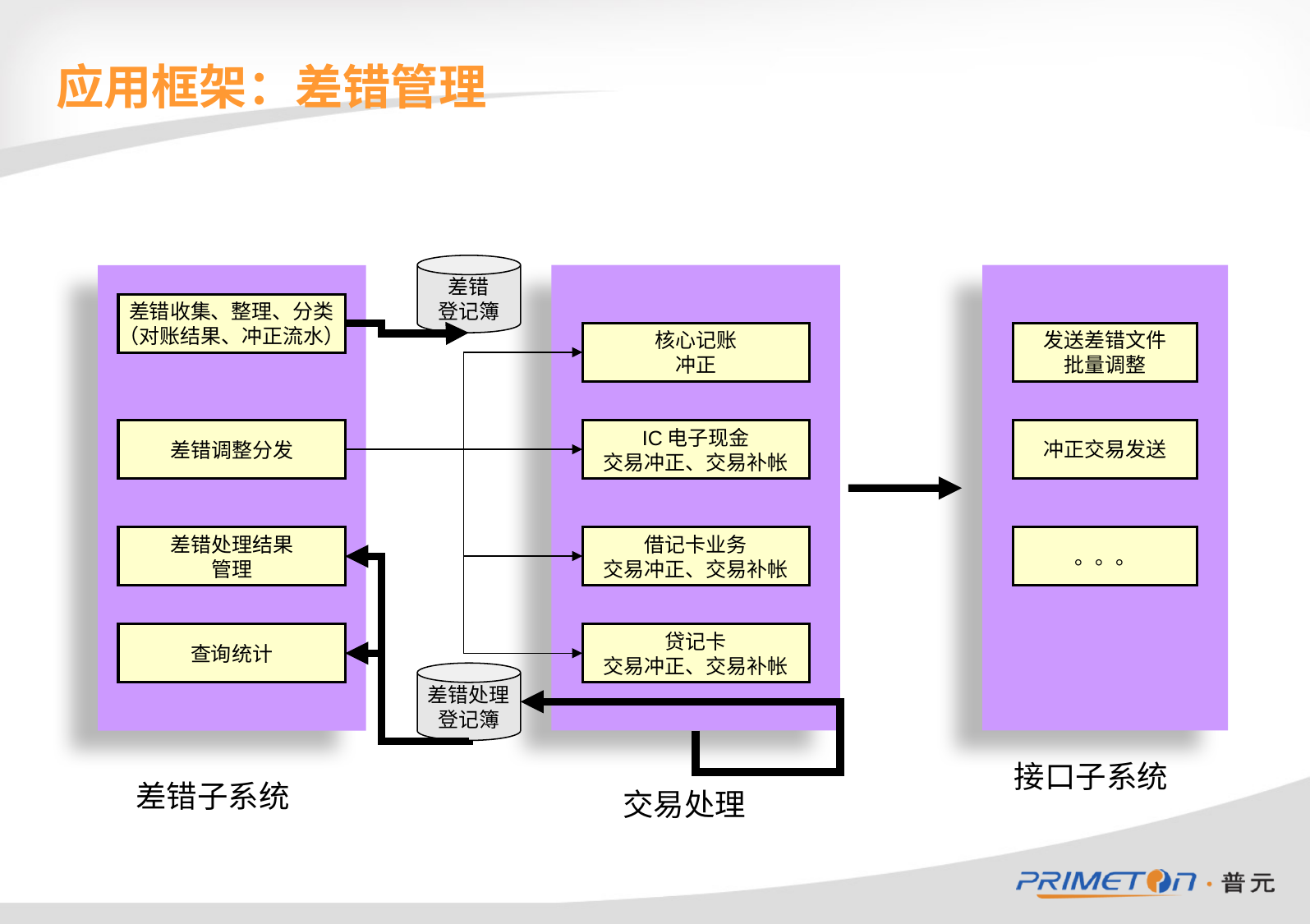

# 应用框架：差错管理
差错
登记簿

差错收集、整理、分类
（对账结果、冲正流水）
核心记账
冲正
发送差错文件
批量调整
冲正交易发送
差错调整分发
IC电子现金
交易冲正、交易补帐

借记卡业务
交易冲正、交易补帐
。。。
差错处理结果
管理
查询统计
贷记卡
交易冲正、交易补帐
差错处理
登记簿
接口子系统
差错子系统
交易处理